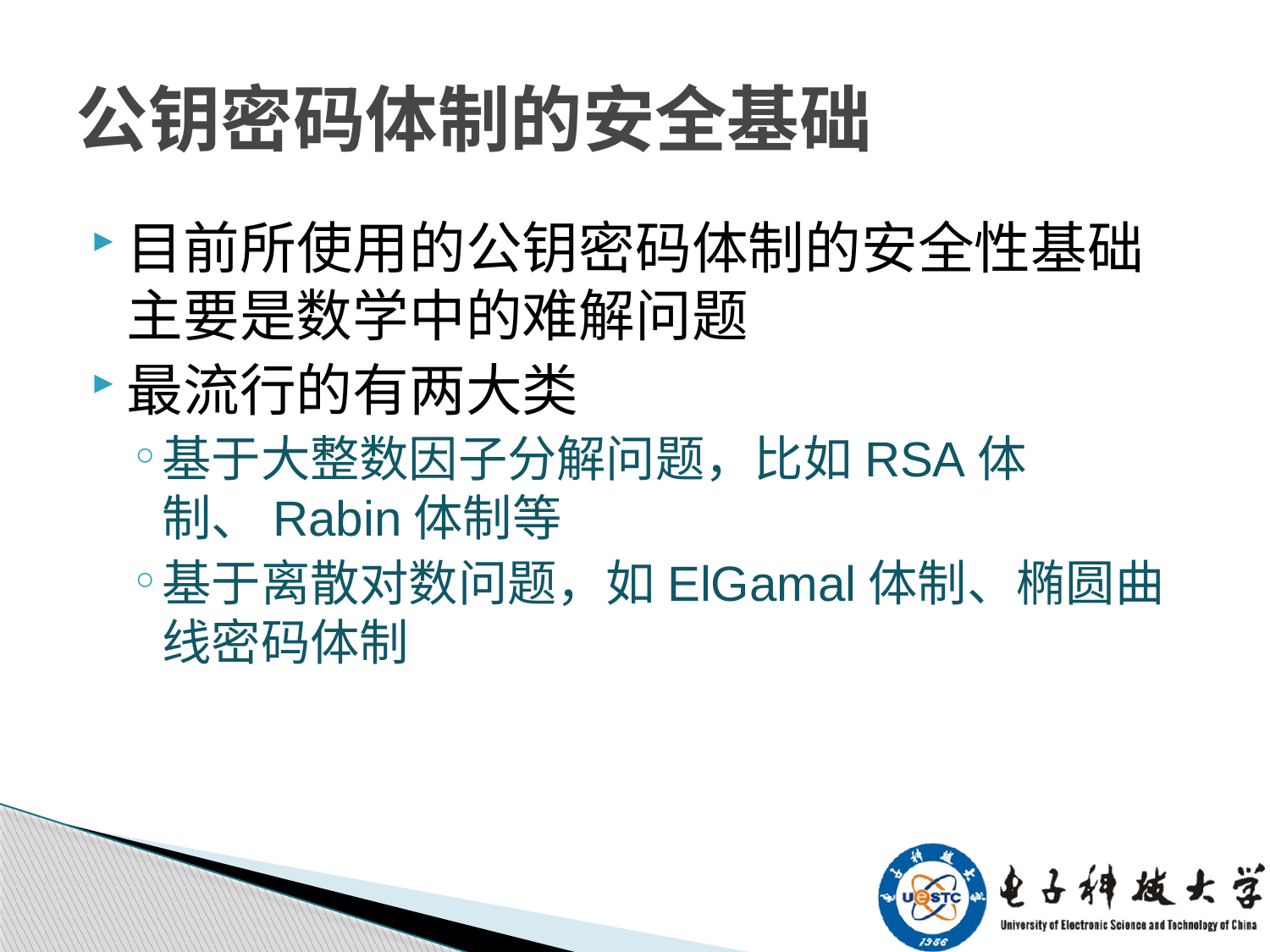

# 公钥密码体制的安全基础
目前所使用的公钥密码体制的安全性基础主要是数学中的难解问题
最流行的有两大类
基于大整数因子分解问题，比如RSA体制、Rabin体制等
基于离散对数问题，如ElGamal体制、椭圆曲线密码体制